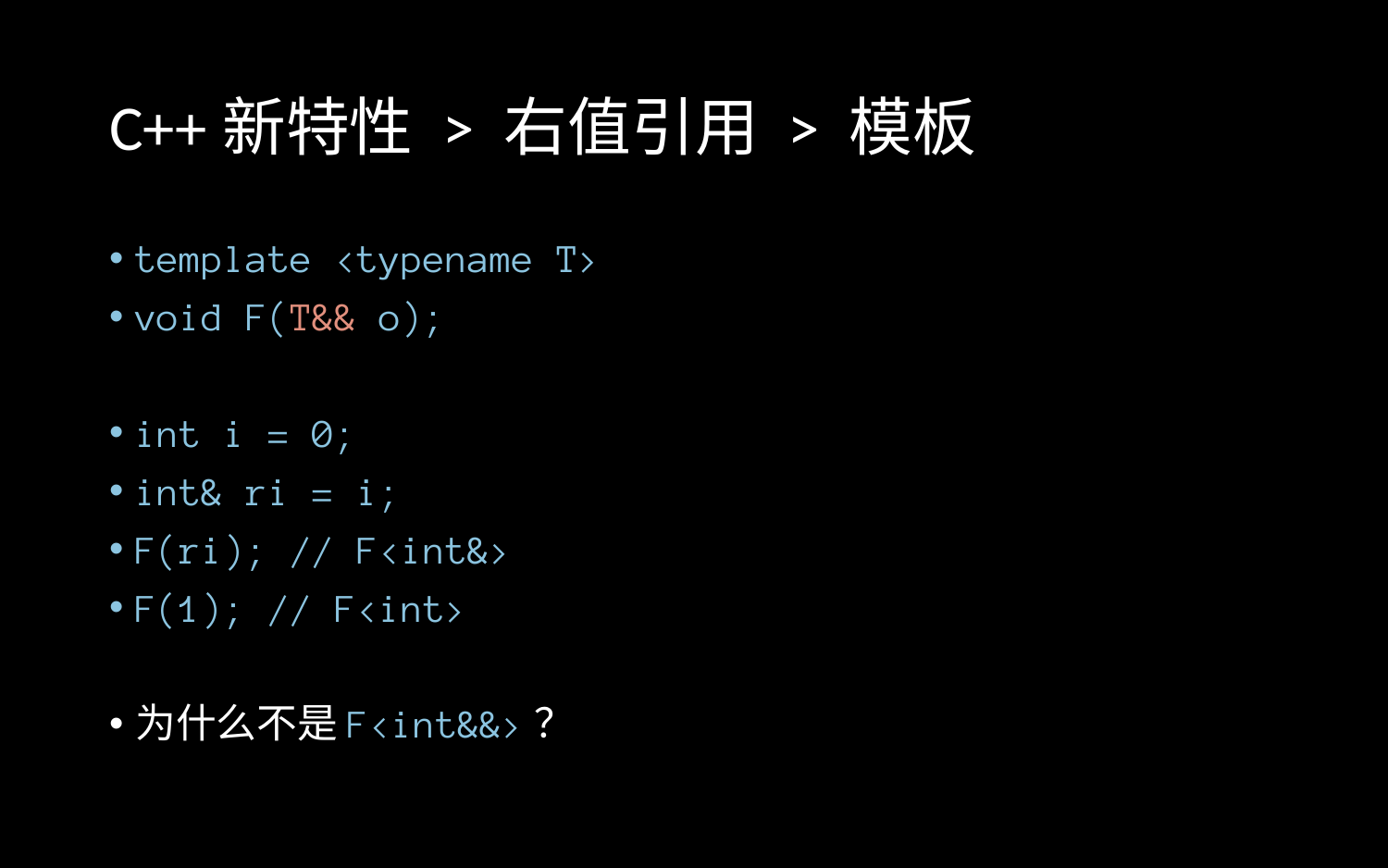

# C++新特性 > 右值引用 > 模板
template <typename T>
void F(T&& o);

int i = 0;
int& ri = i;
F(ri); // F<int&>
F(1); // F<int>

为什么不是F<int&&>？